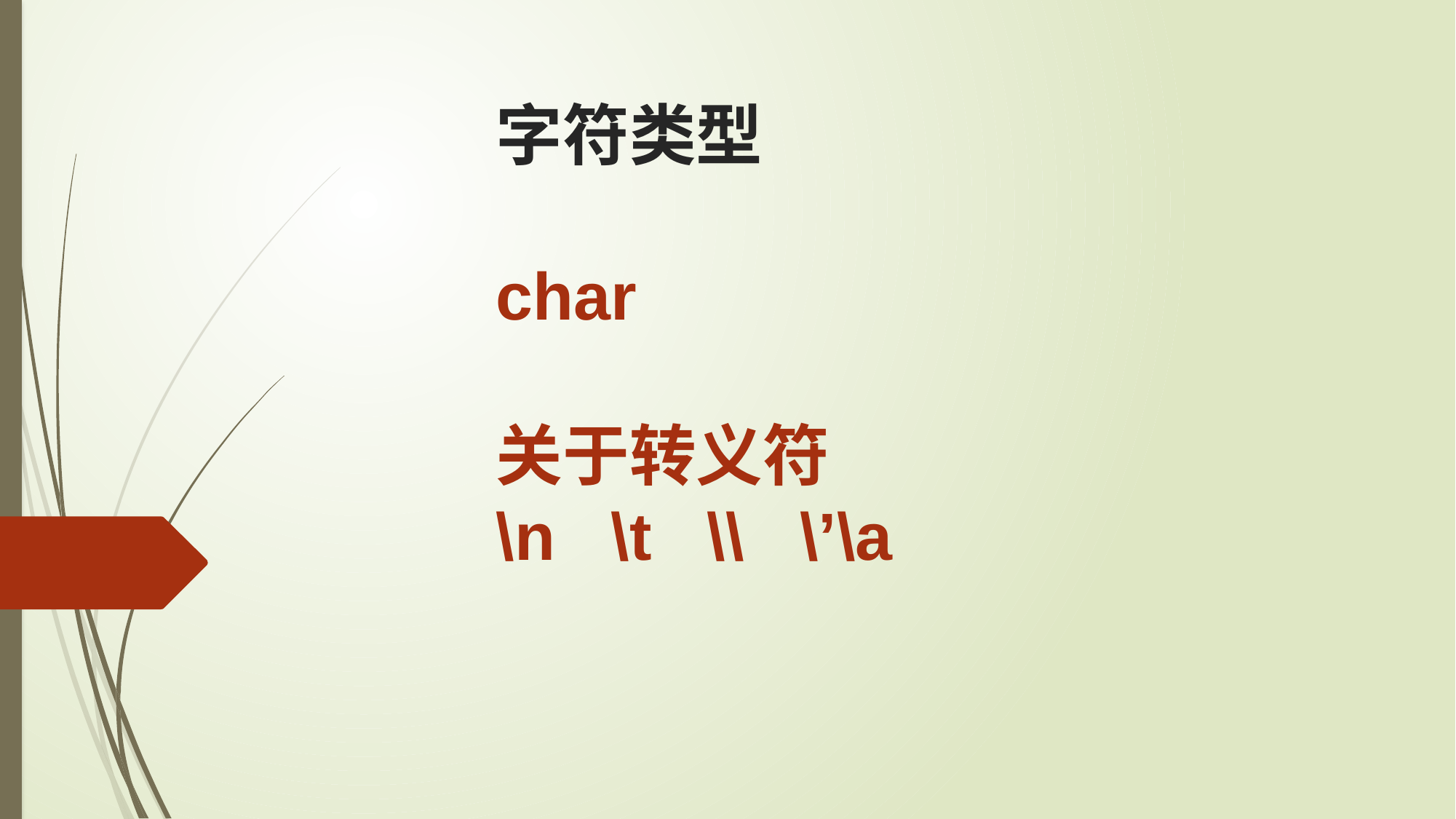

字符类型

char

关于转义符
\n   \t   \\   \’\a